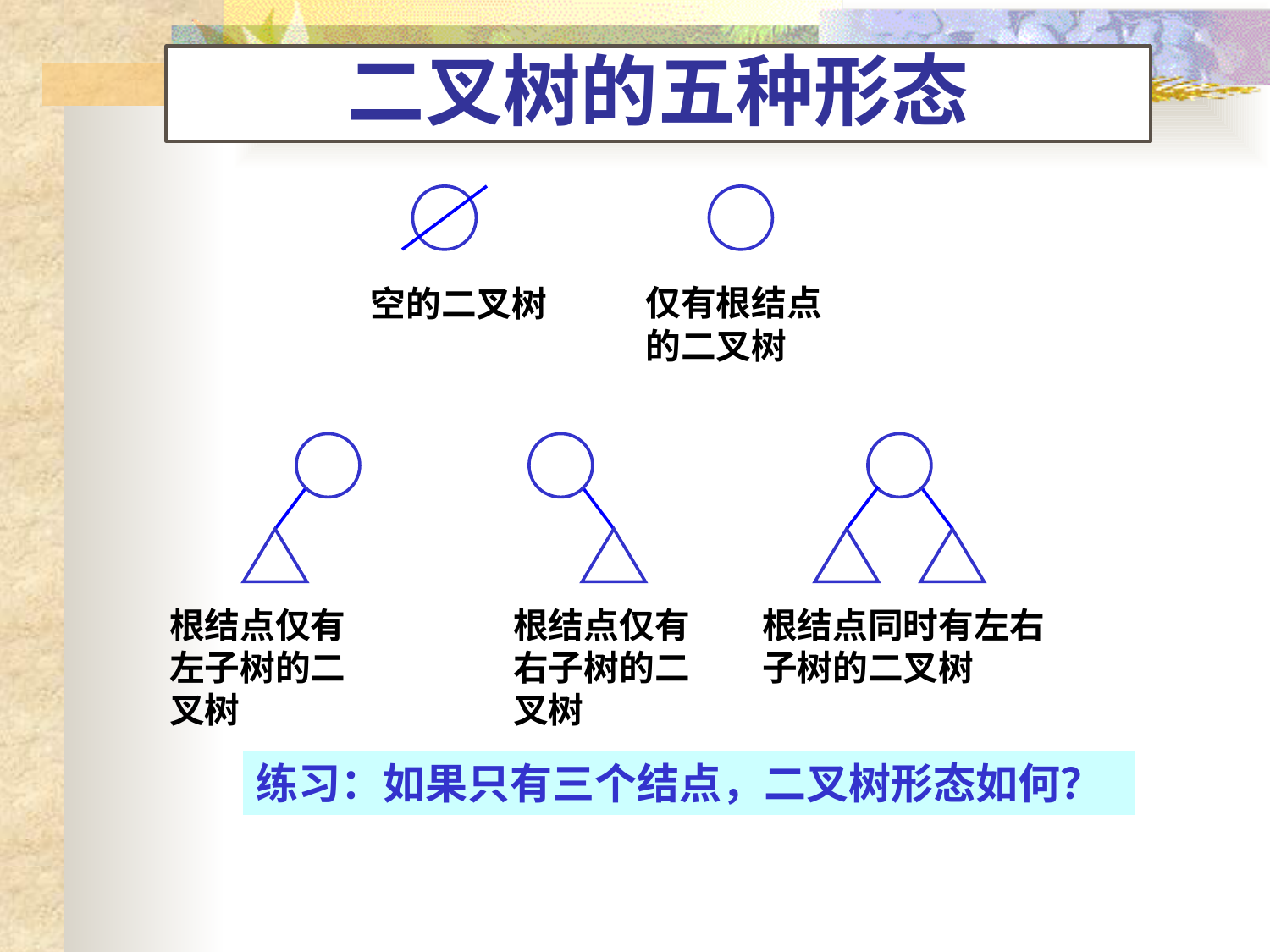

二叉树的五种形态

空的二叉树
仅有根结点的二叉树

根结点仅有左子树的二叉树
根结点仅有右子树的二叉树
根结点同时有左右子树的二叉树
练习：如果只有三个结点，二叉树形态如何？